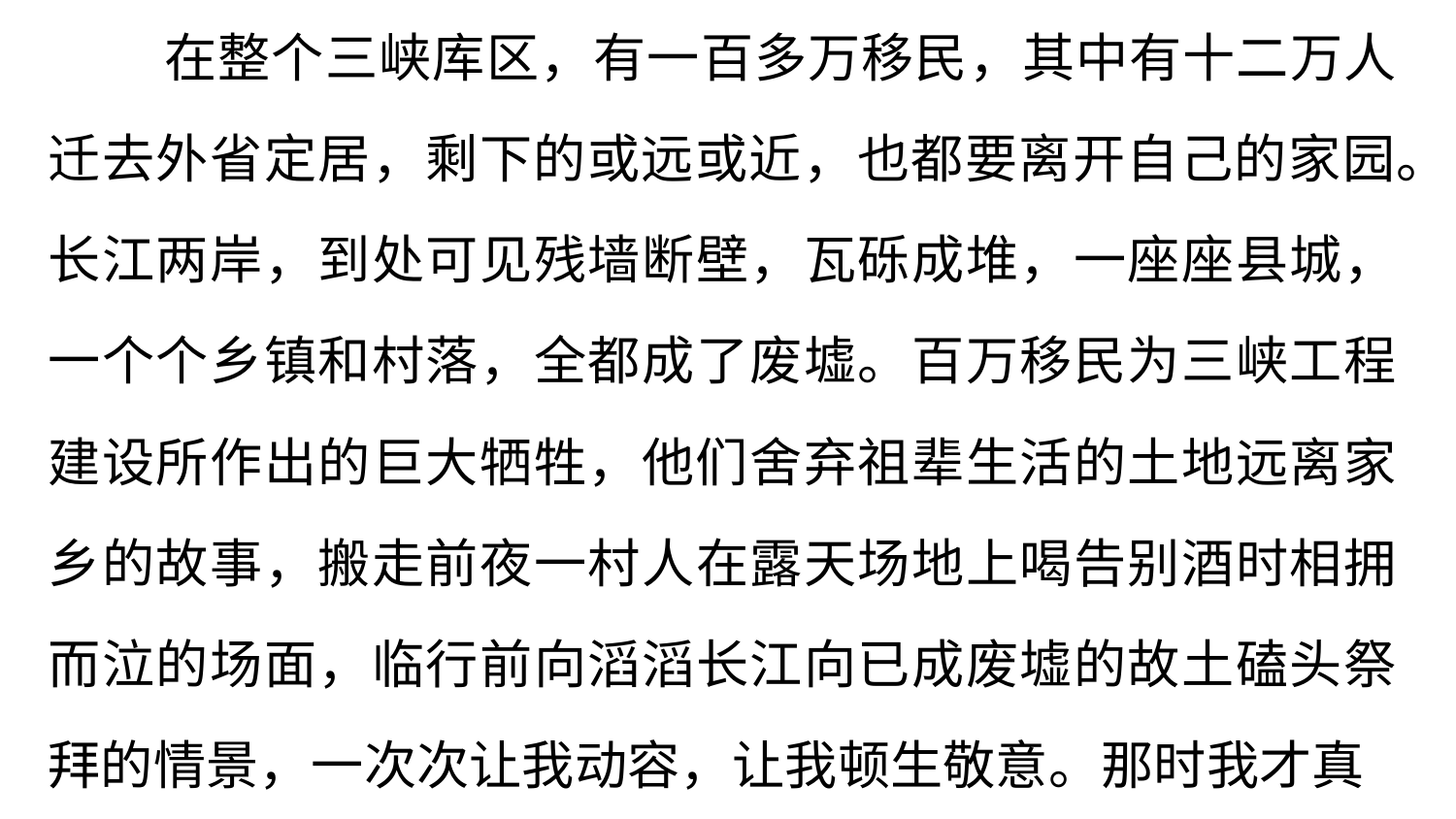

在整个三峡库区，有一百多万移民，其中有十二万人迁去外省定居，剩下的或远或近，也都要离开自己的家园。长江两岸，到处可见残墙断壁，瓦砾成堆，一座座县城，一个个乡镇和村落，全都成了废墟。百万移民为三峡工程建设所作出的巨大牺牲，他们舍弃祖辈生活的土地远离家乡的故事，搬走前夜一村人在露天场地上喝告别酒时相拥而泣的场面，临行前向滔滔长江向已成废墟的故土磕头祭拜的情景，一次次让我动容，让我顿生敬意。那时我才真